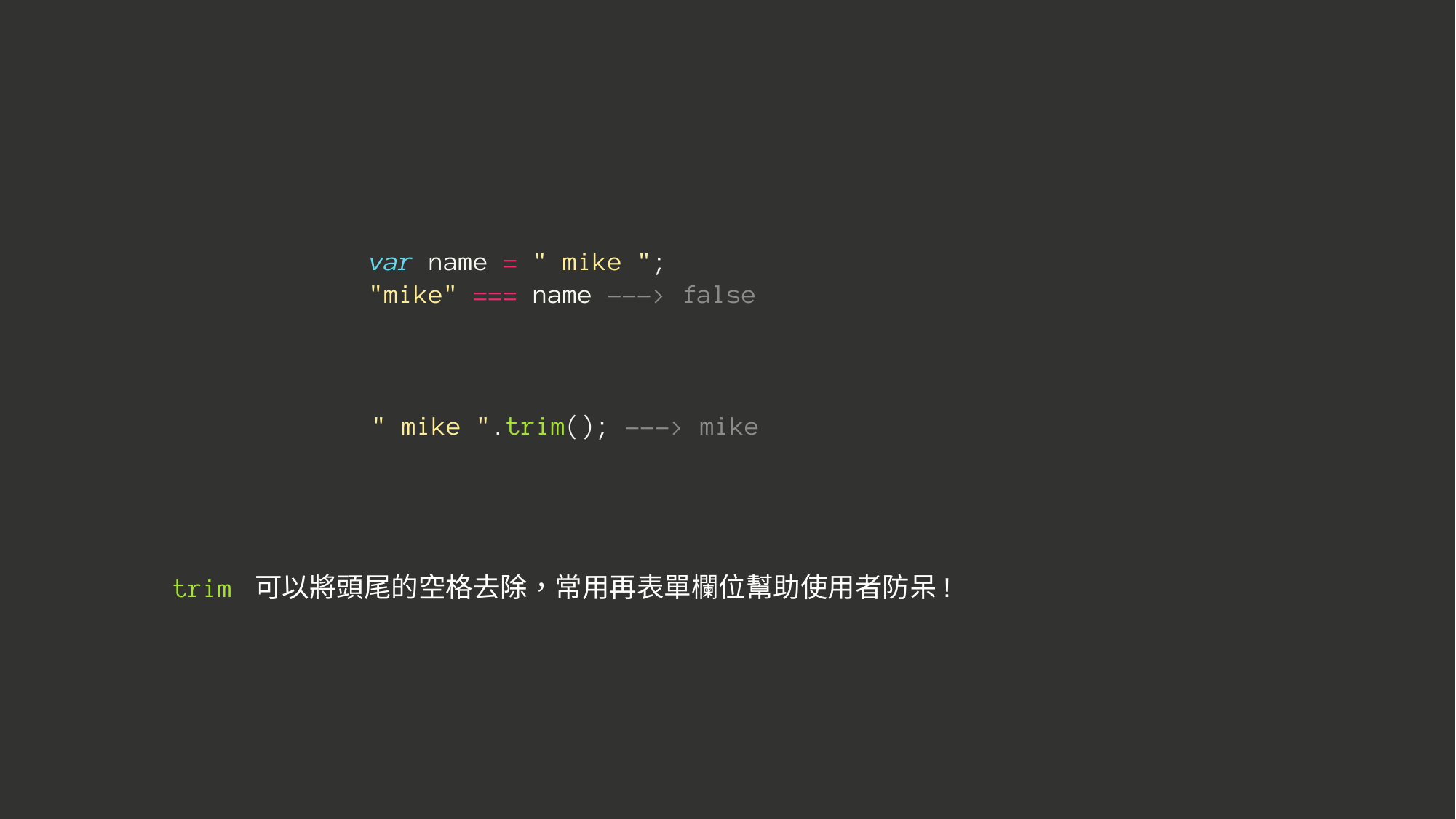

var name = " mike ";
"mike" === name ---> false
" mike ".trim(); ---> mike
trim 可以將頭尾的空格去除，常用再表單欄位幫助使用者防呆!